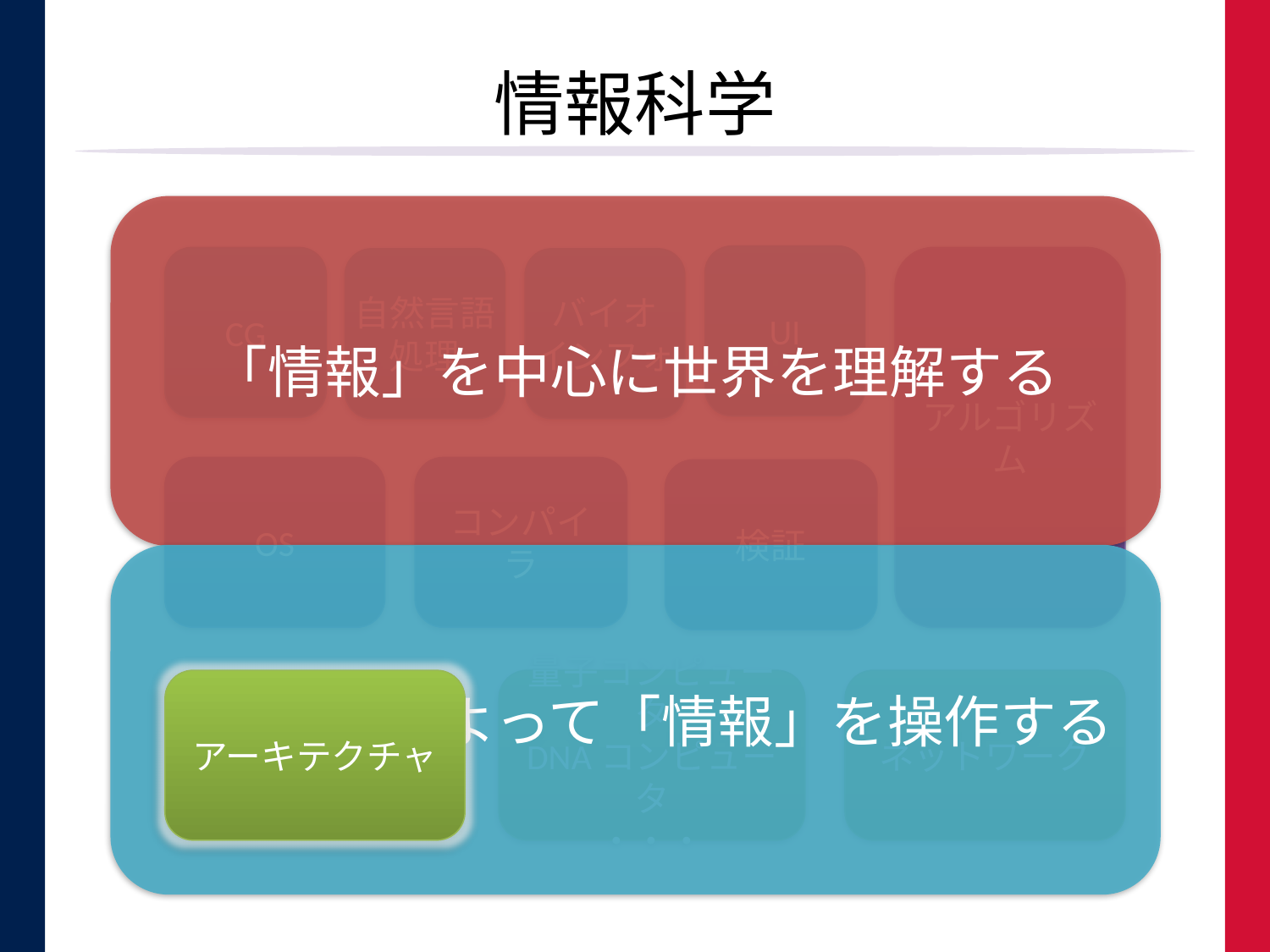

# 情報科学
「情報」を中心に世界を理解する
UI
CG
アルゴリズム
自然言語処理
バイオ
インフォ
OS
コンパイラ
検証
「計算」によって「情報」を操作する
アーキテクチャ
量子コンピュータ
DNAコンピュータ
・・・
ネットワーク